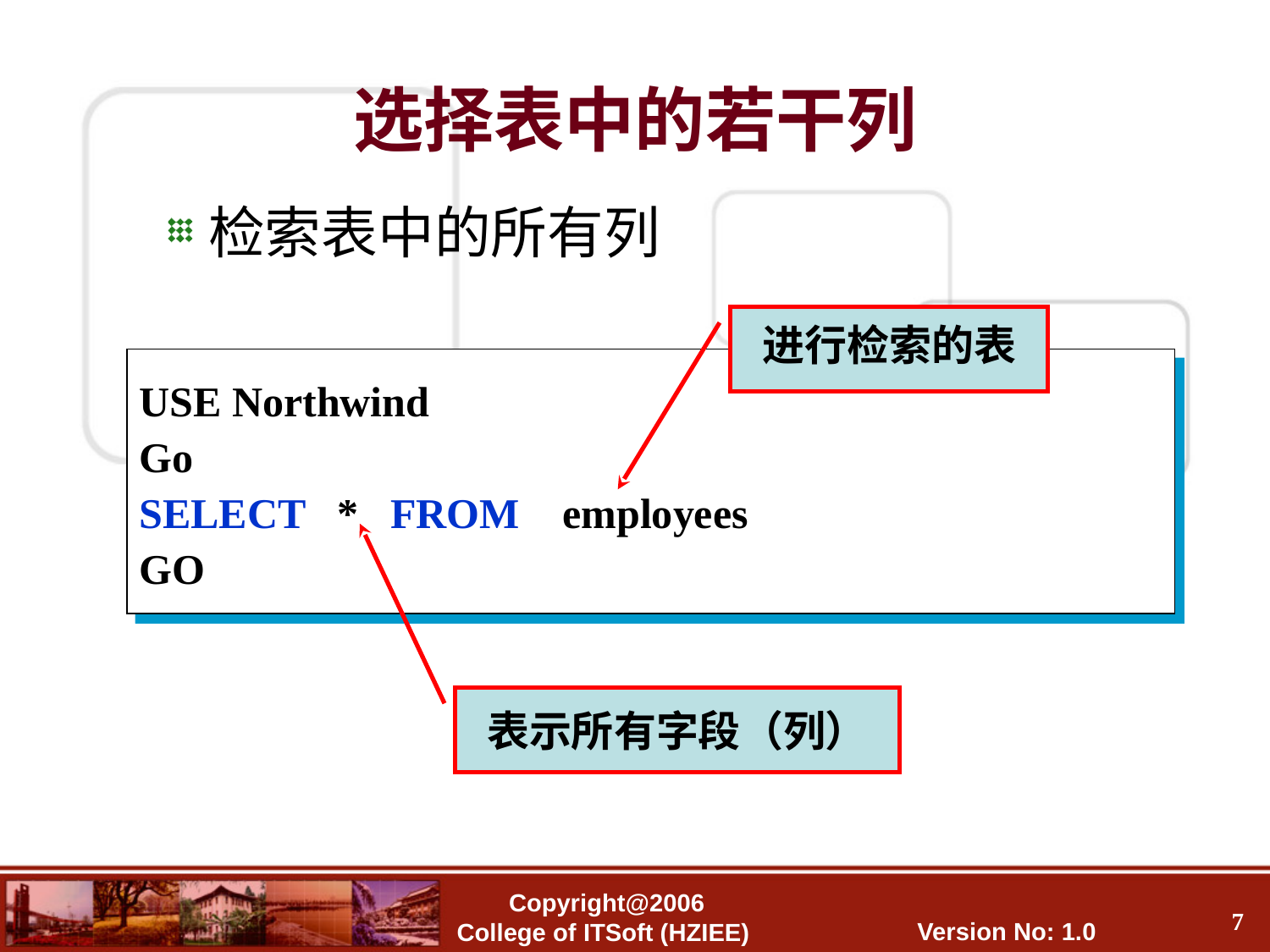

选择表中的若干列
检索表中的所有列
进行检索的表
USE Northwind
Go
SELECT   *   FROM    employees
GO
表示所有字段（列）